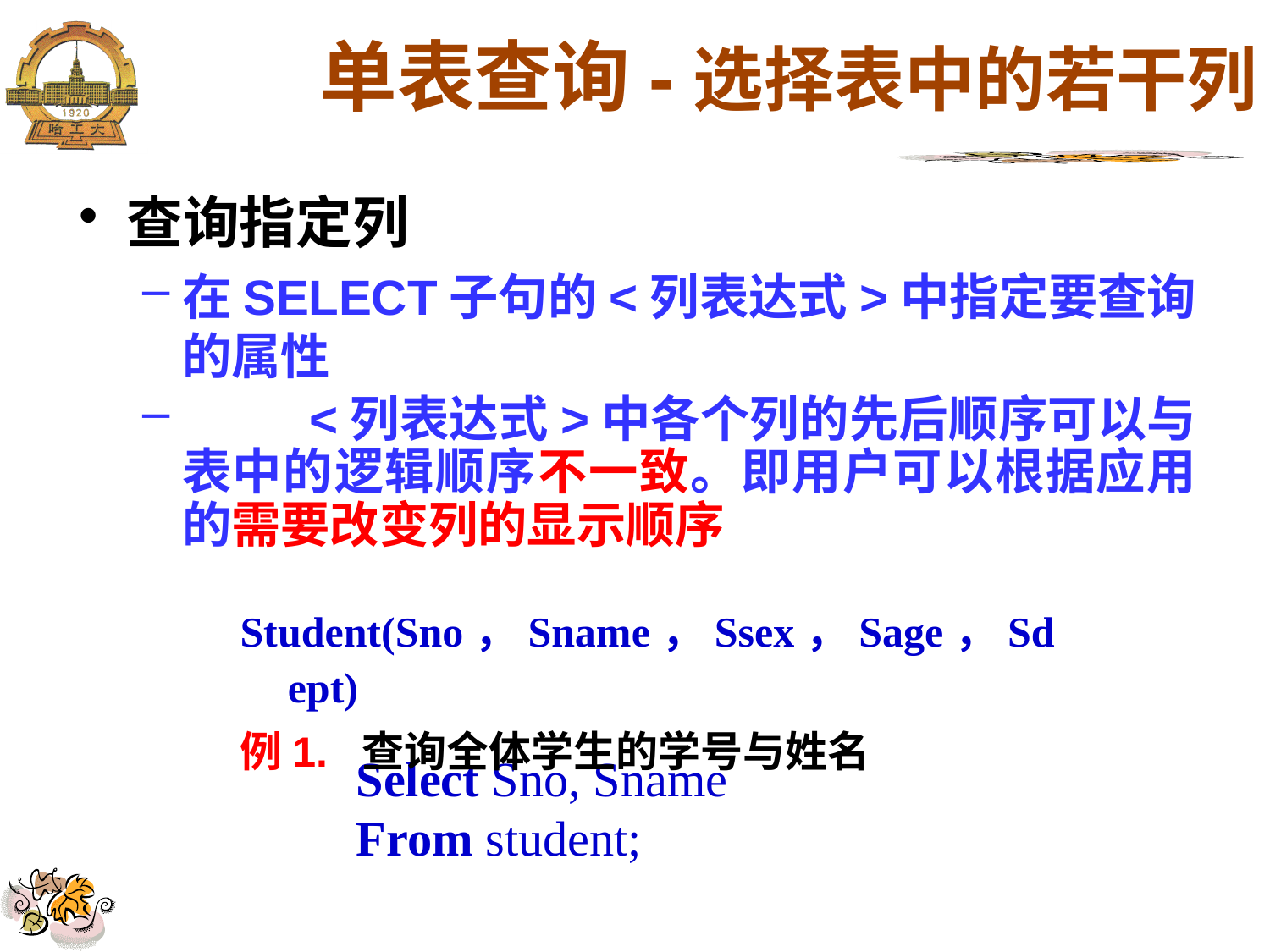

# 单表查询-选择表中的若干列
查询指定列
在SELECT子句的<列表达式>中指定要查询的属性
 	<列表达式>中各个列的先后顺序可以与表中的逻辑顺序不一致。即用户可以根据应用的需要改变列的显示顺序
Student(Sno，Sname，Ssex，Sage，Sdept)
例1.  查询全体学生的学号与姓名

               Select Sno, Sname
               From student;